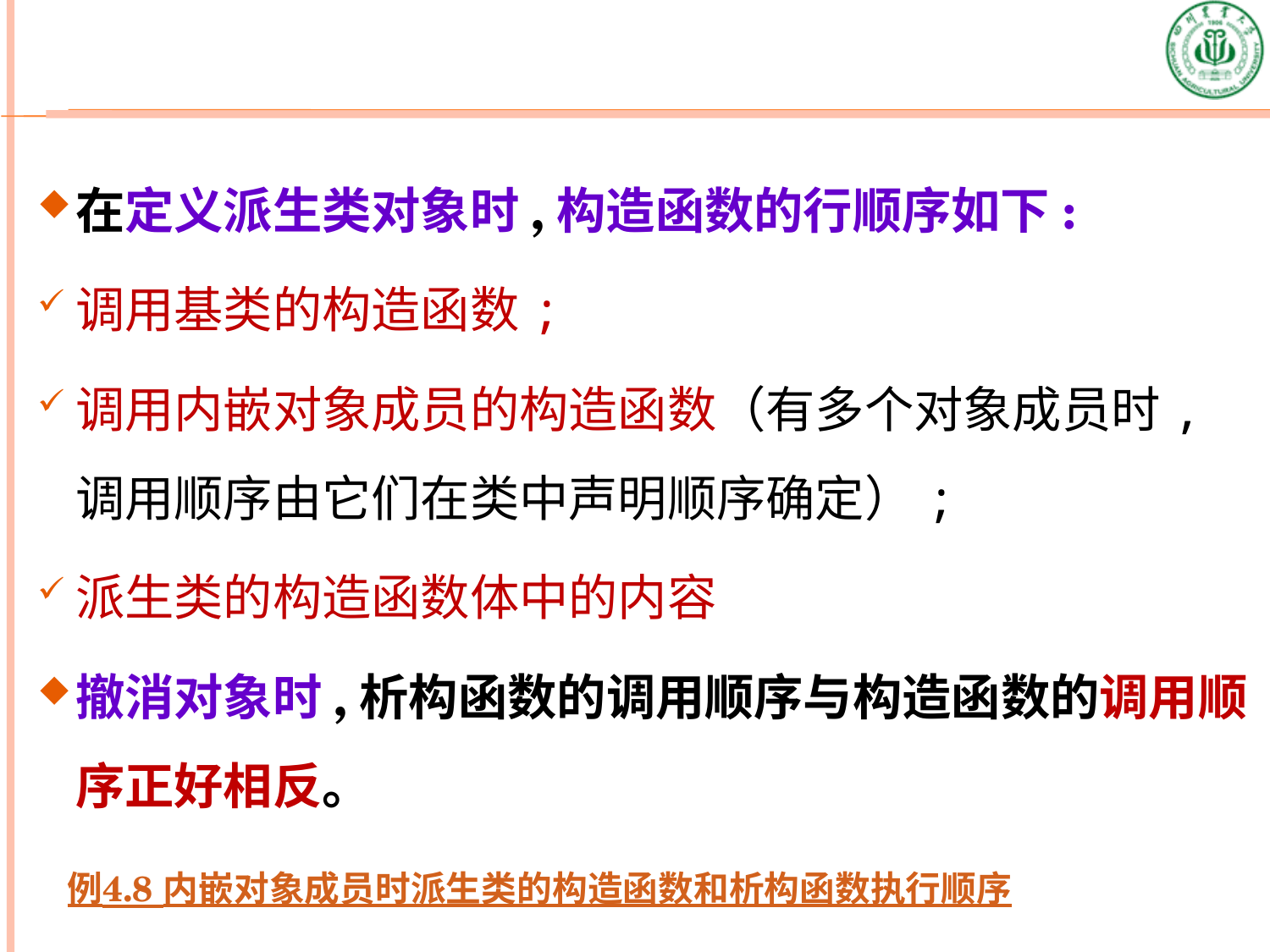

在定义派生类对象时,构造函数的行顺序如下:
调用基类的构造函数;
调用内嵌对象成员的构造函数（有多个对象成员时,调用顺序由它们在类中声明顺序确定）;
派生类的构造函数体中的内容
撤消对象时,析构函数的调用顺序与构造函数的调用顺序正好相反。
例4.8 内嵌对象成员时派生类的构造函数和析构函数执行顺序